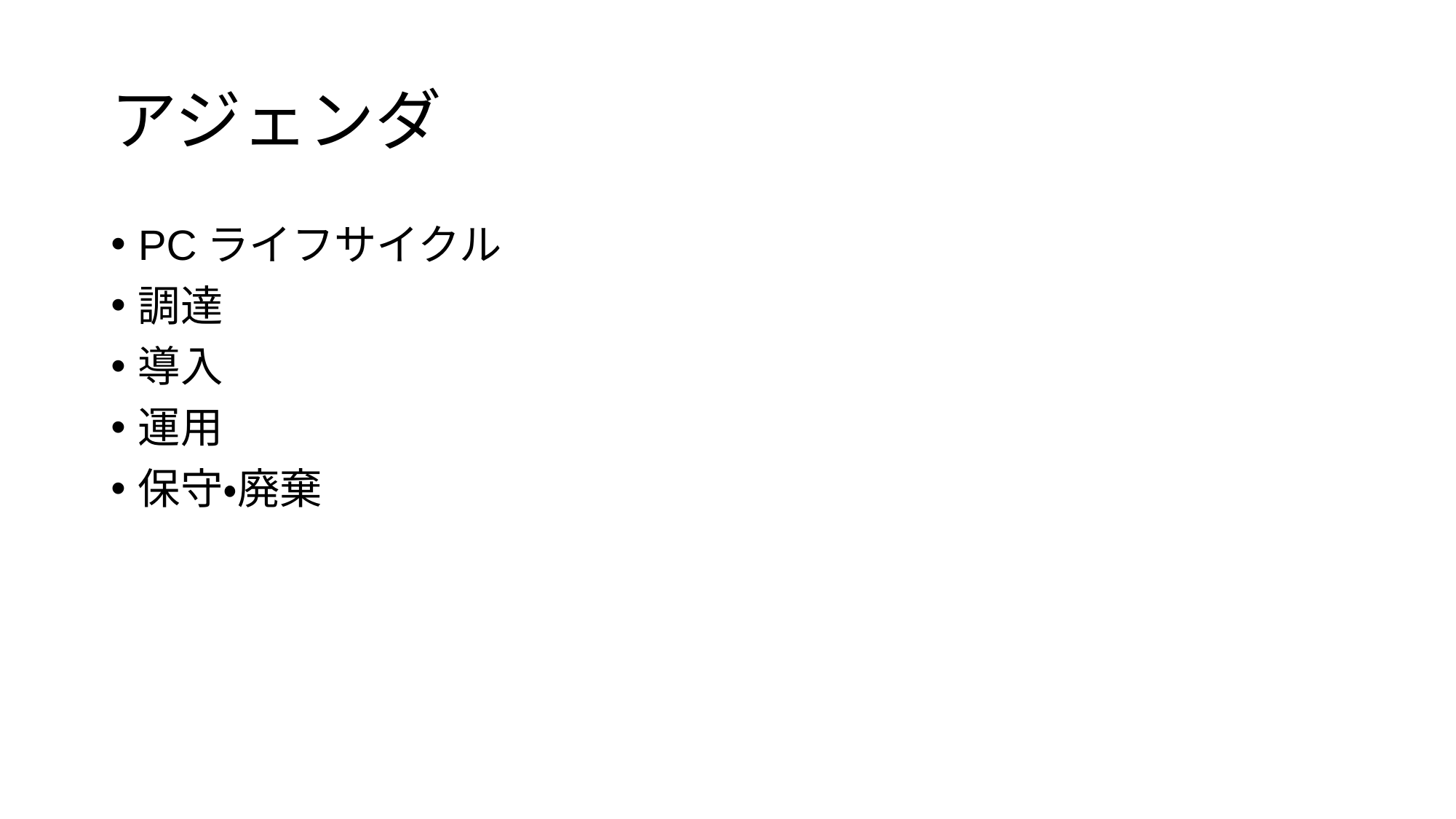

# アジェンダ
PCライフサイクル
調達
導入
運用
保守・廃棄